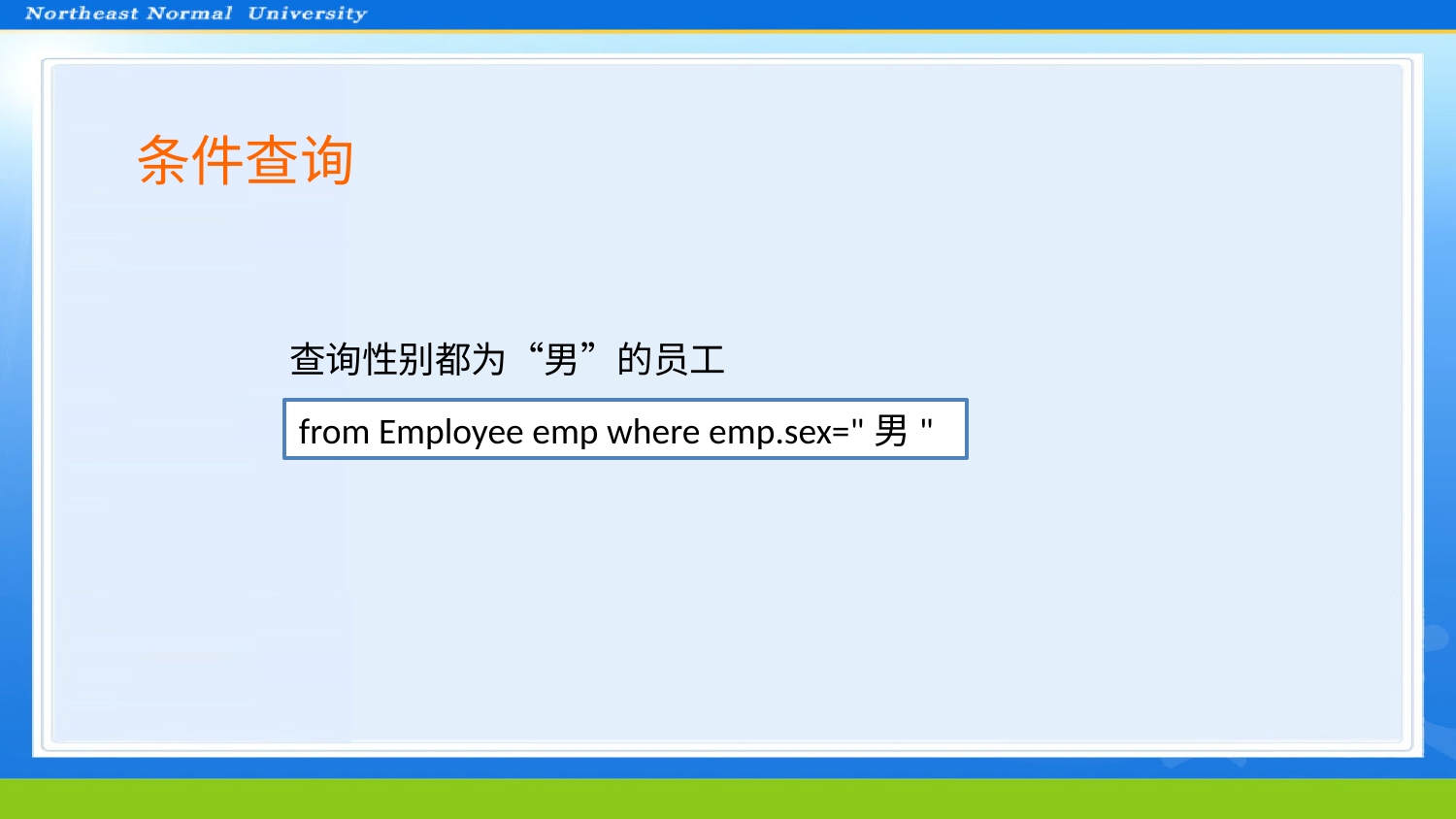

条件查询

查询性别都为“男”的员工
from Employee emp where emp.sex="男"